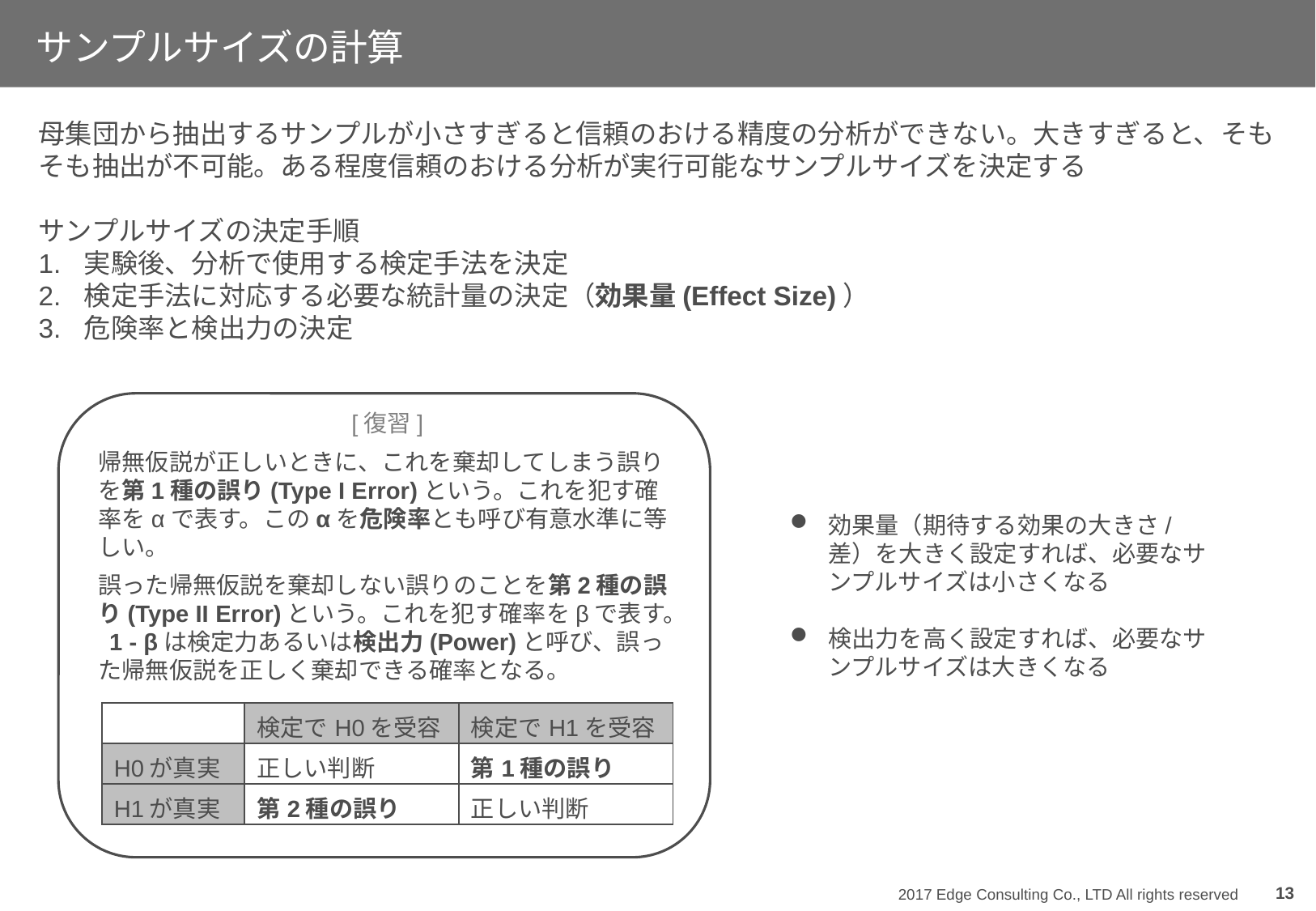

# サンプルサイズの計算
母集団から抽出するサンプルが小さすぎると信頼のおける精度の分析ができない。大きすぎると、そもそも抽出が不可能。ある程度信頼のおける分析が実行可能なサンプルサイズを決定する

サンプルサイズの決定手順
実験後、分析で使用する検定手法を決定
検定手法に対応する必要な統計量の決定（効果量(Effect Size)）
危険率と検出力の決定

[復習]

帰無仮説が正しいときに、これを棄却してしまう誤りを第1種の誤り(Type I Error)という。これを犯す確率をαで表す。このαを危険率とも呼び有意水準に等しい。

誤った帰無仮説を棄却しない誤りのことを第2種の誤り(Type II Error)という。これを犯す確率をβで表す。 1 - βは検定力あるいは検出力(Power)と呼び、誤った帰無仮説を正しく棄却できる確率となる。
効果量（期待する効果の大きさ/差）を大きく設定すれば、必要なサンプルサイズは小さくなる

検出力を高く設定すれば、必要なサンプルサイズは大きくなる

|  | 検定でH0を受容 | 検定でH1を受容 |
| --- | --- | --- |
| H0が真実 | 正しい判断 | 第1種の誤り |
| H1が真実 | 第2種の誤り | 正しい判断 |
13